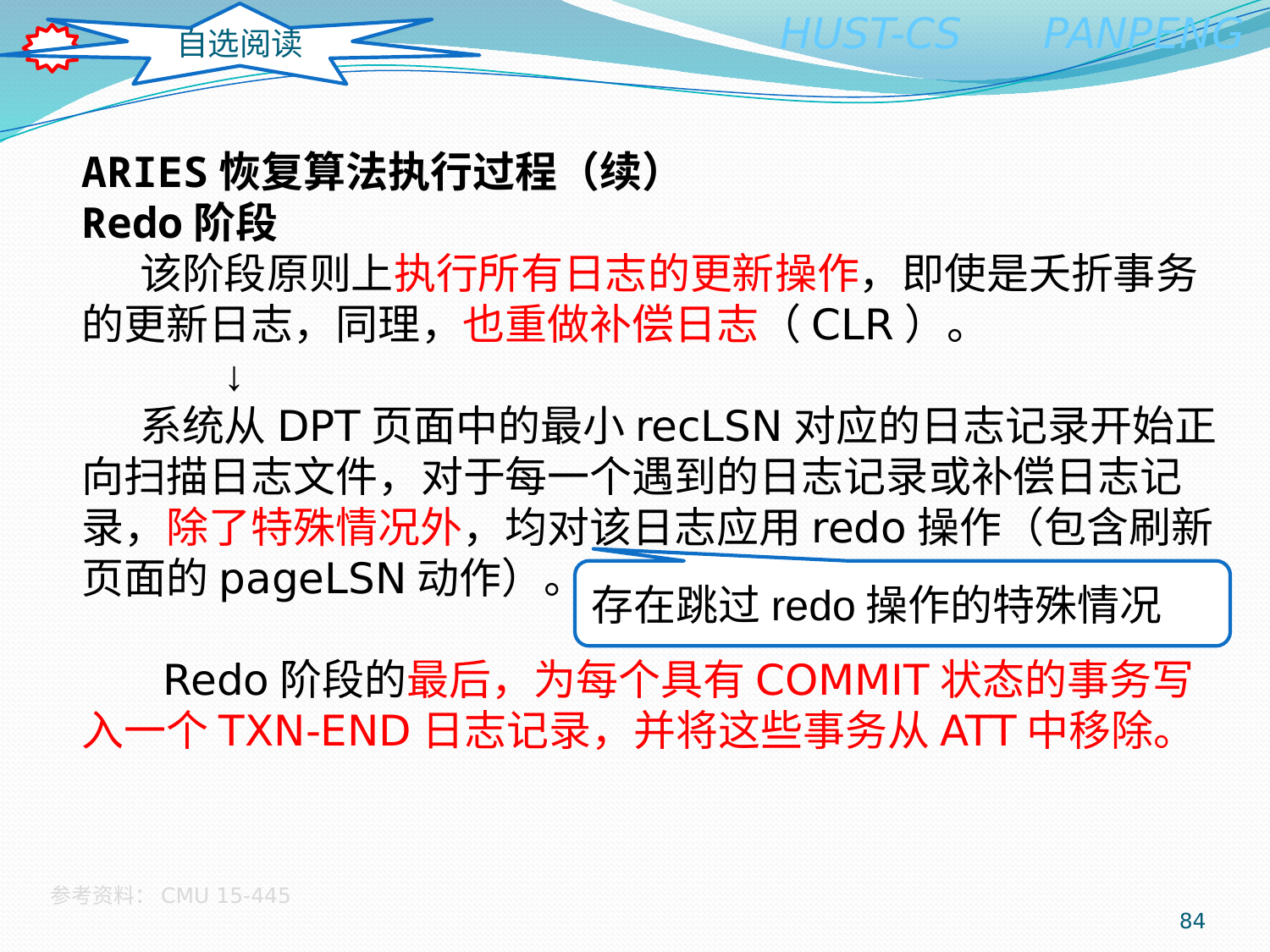

自选阅读

ARIES恢复算法执行过程（续）
Redo阶段
     该阶段原则上执行所有日志的更新操作，即使是夭折事务的更新日志，同理，也重做补偿日志（CLR）。
            ↓
     系统从DPT页面中的最小recLSN对应的日志记录开始正向扫描日志文件，对于每一个遇到的日志记录或补偿日志记录，除了特殊情况外，均对该日志应用redo操作（包含刷新页面的pageLSN动作）。

      Redo阶段的最后，为每个具有COMMIT状态的事务写入一个TXN-END日志记录，并将这些事务从ATT中移除。
存在跳过redo操作的特殊情况
参考资料：CMU 15-445
84